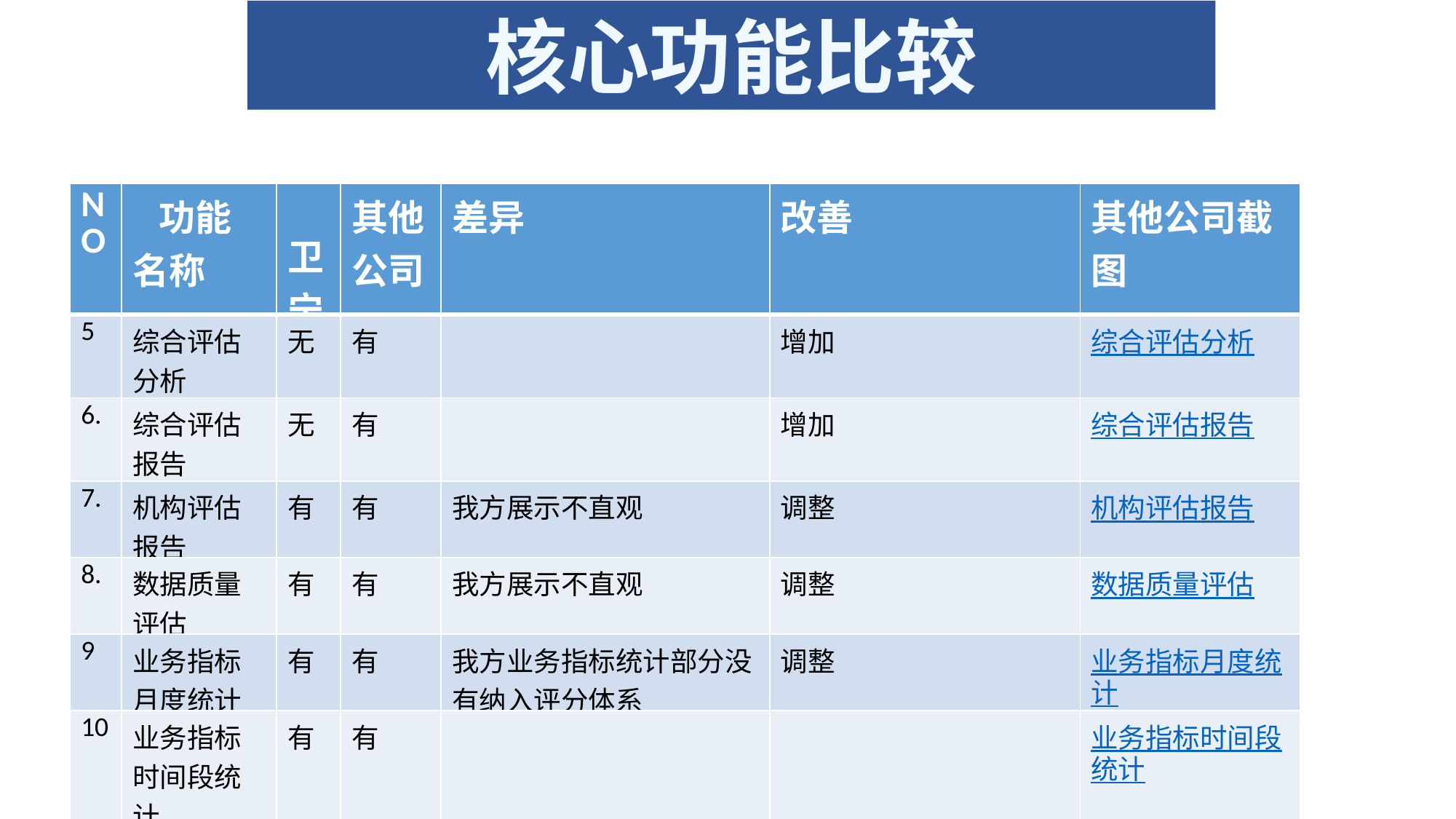

核心功能比较
| NO | 功能名称 | 卫宁 | 其他公司 | 差异 | 改善 | 其他公司截图 |
| --- | --- | --- | --- | --- | --- | --- |
| 5 | 综合评估分析 | 无 | 有 |  | 增加 | 综合评估分析 |
| 6. | 综合评估报告 | 无 | 有 |  | 增加 | 综合评估报告 |
| 7. | 机构评估报告 | 有 | 有 | 我方展示不直观 | 调整 | 机构评估报告 |
| 8. | 数据质量评估 | 有 | 有 | 我方展示不直观 | 调整 | 数据质量评估 |
| 9 | 业务指标月度统计 | 有 | 有 | 我方业务指标统计部分没有纳入评分体系 | 调整 | 业务指标月度统计 |
| 10 | 业务指标时间段统计 | 有 | 有 |  |  | 业务指标时间段统计 |